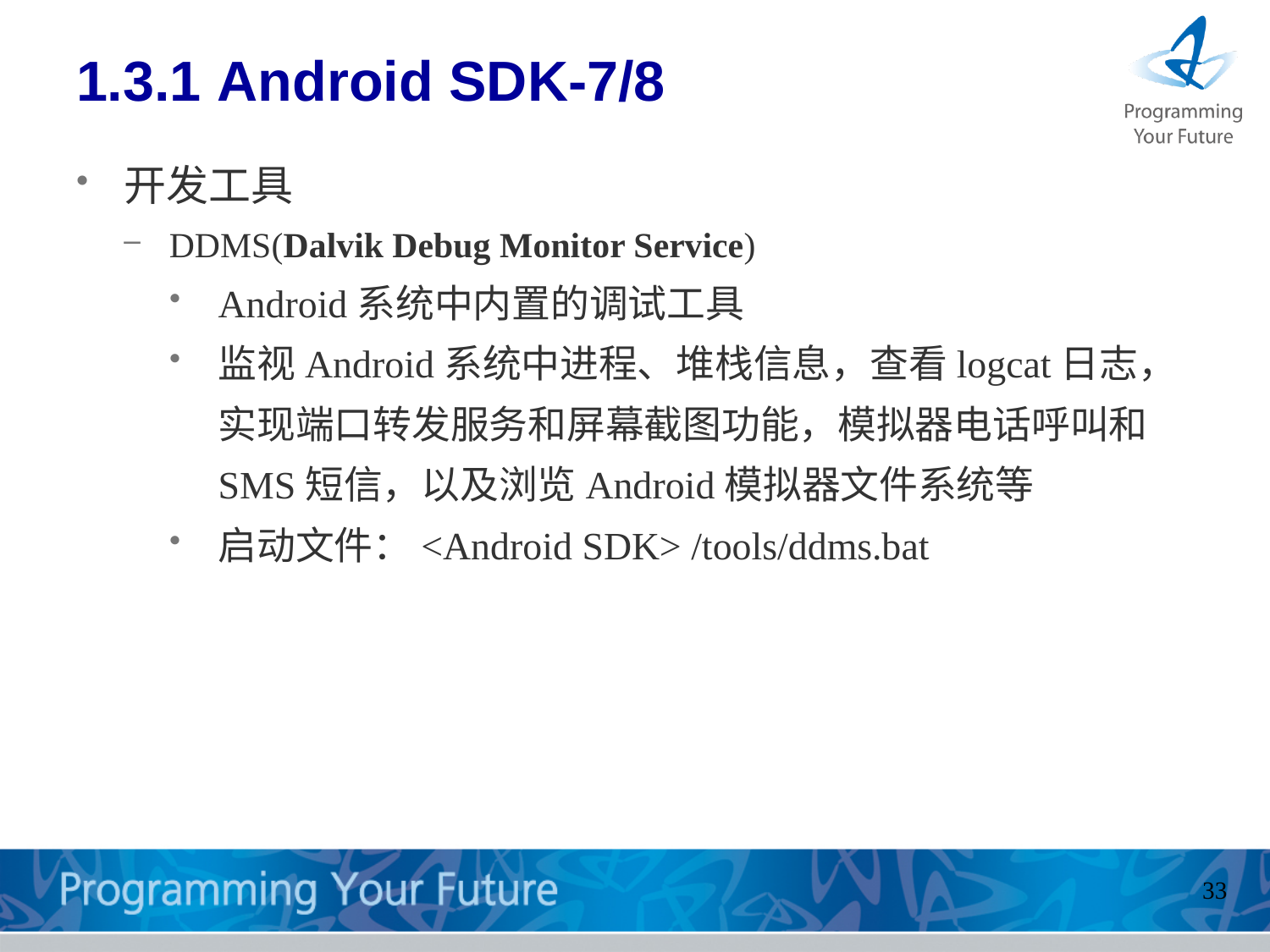

1.3.1 Android SDK-7/8
开发工具
DDMS(Dalvik Debug Monitor Service)
Android系统中内置的调试工具
监视Android系统中进程、堆栈信息，查看logcat日志，实现端口转发服务和屏幕截图功能，模拟器电话呼叫和SMS短信，以及浏览Android模拟器文件系统等
启动文件：<Android SDK> /tools/ddms.bat